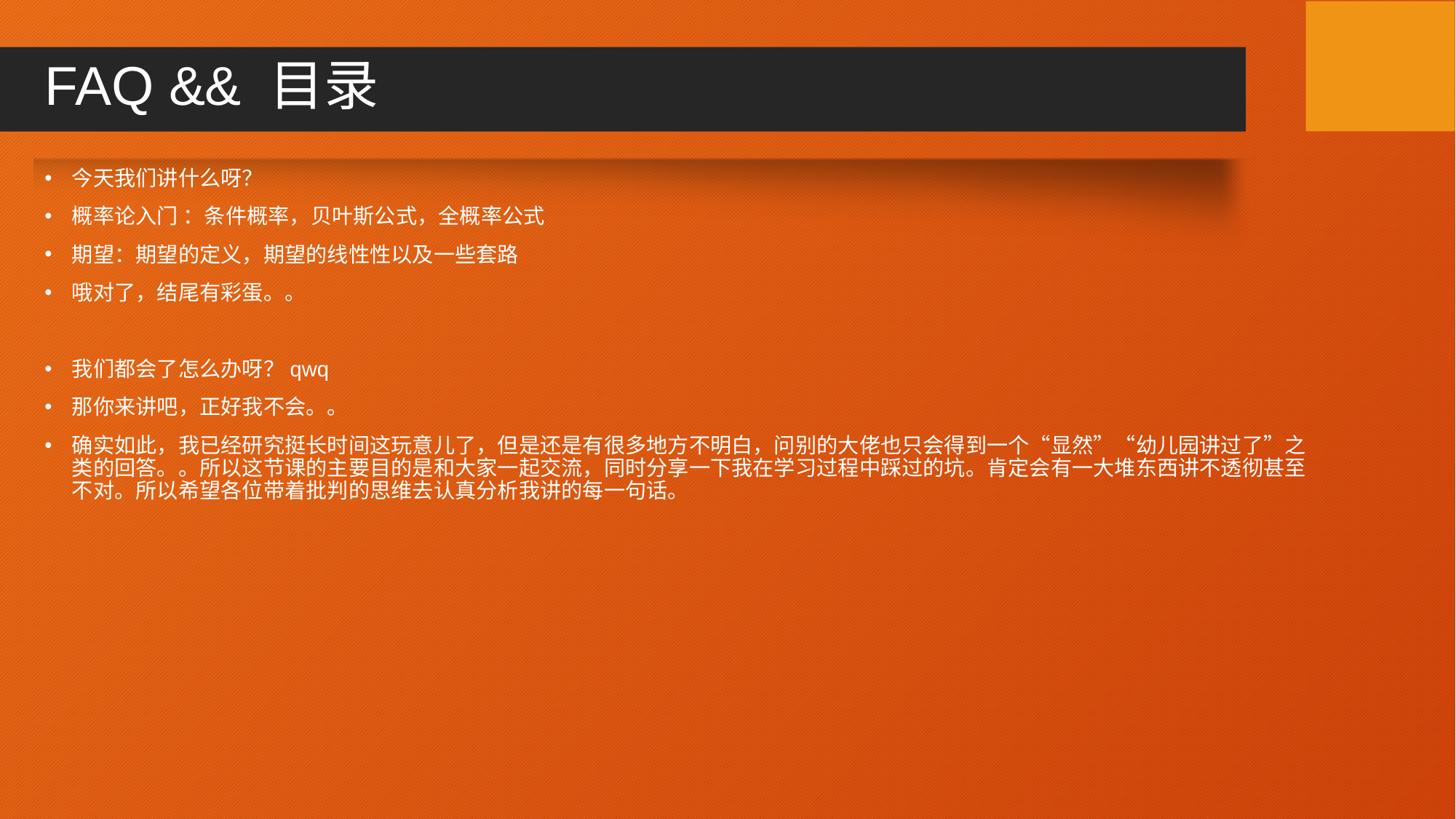

# FAQ && 目录
今天我们讲什么呀？
概率论入门 ：条件概率，贝叶斯公式，全概率公式
期望：期望的定义，期望的线性性以及一些套路
哦对了，结尾有彩蛋。。

我们都会了怎么办呀？qwq
那你来讲吧，正好我不会。。
确实如此，我已经研究挺长时间这玩意儿了，但是还是有很多地方不明白，问别的大佬也只会得到一个“显然”“幼儿园讲过了”之类的回答。。所以这节课的主要目的是和大家一起交流，同时分享一下我在学习过程中踩过的坑。肯定会有一大堆东西讲不透彻甚至不对。所以希望各位带着批判的思维去认真分析我讲的每一句话。